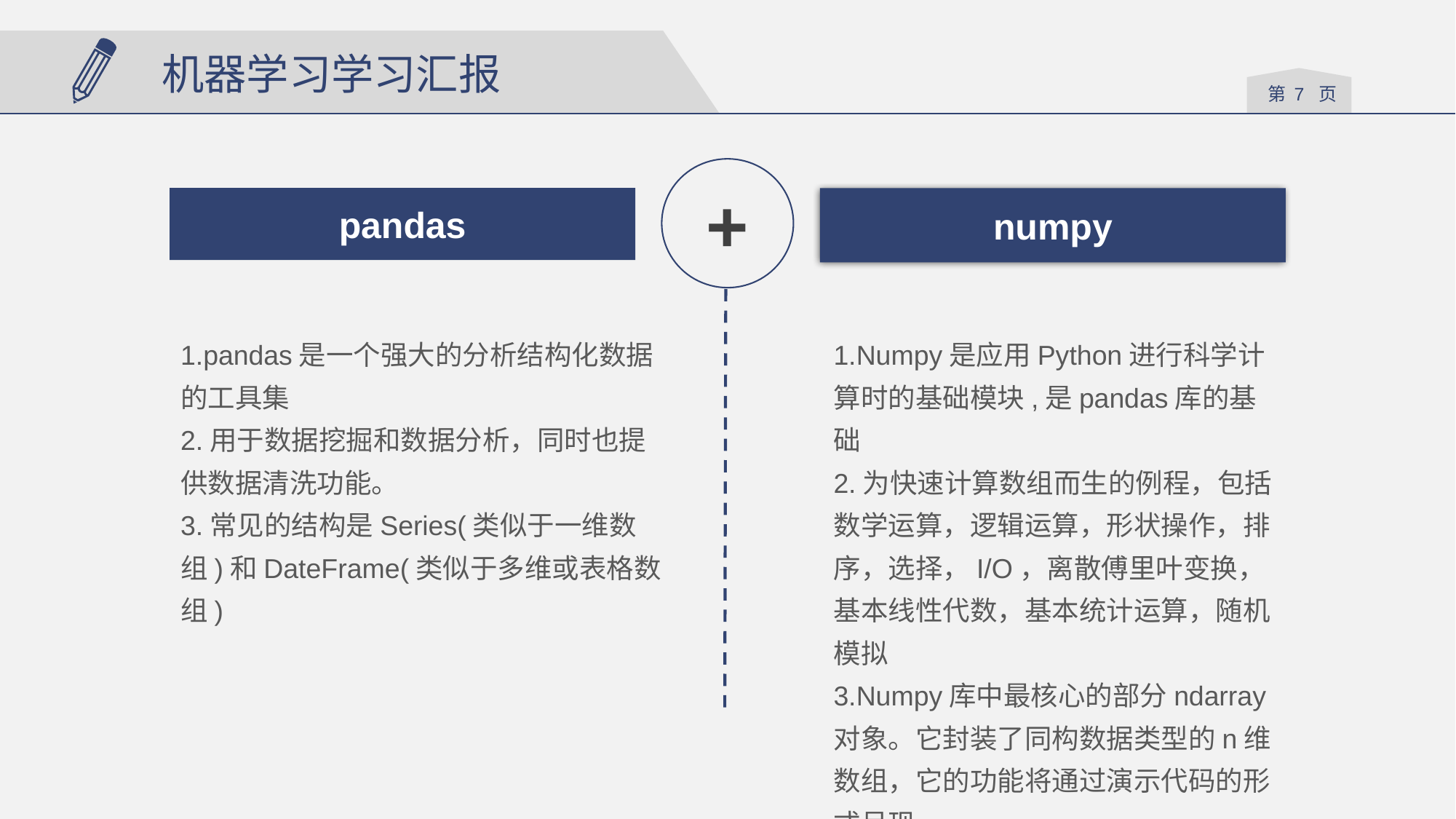

机器学习学习汇报
+
pandas
numpy
1.pandas是一个强大的分析结构化数据的工具集
2.用于数据挖掘和数据分析，同时也提供数据清洗功能。
3.常见的结构是Series(类似于一维数组)和DateFrame(类似于多维或表格数组)

1.Numpy是应用Python进行科学计算时的基础模块,是pandas库的基础
2.为快速计算数组而生的例程，包括数学运算，逻辑运算，形状操作，排序，选择，I/O，离散傅里叶变换，基本线性代数，基本统计运算，随机模拟
3.Numpy库中最核心的部分ndarray 对象。它封装了同构数据类型的n维数组，它的功能将通过演示代码的形式呈现